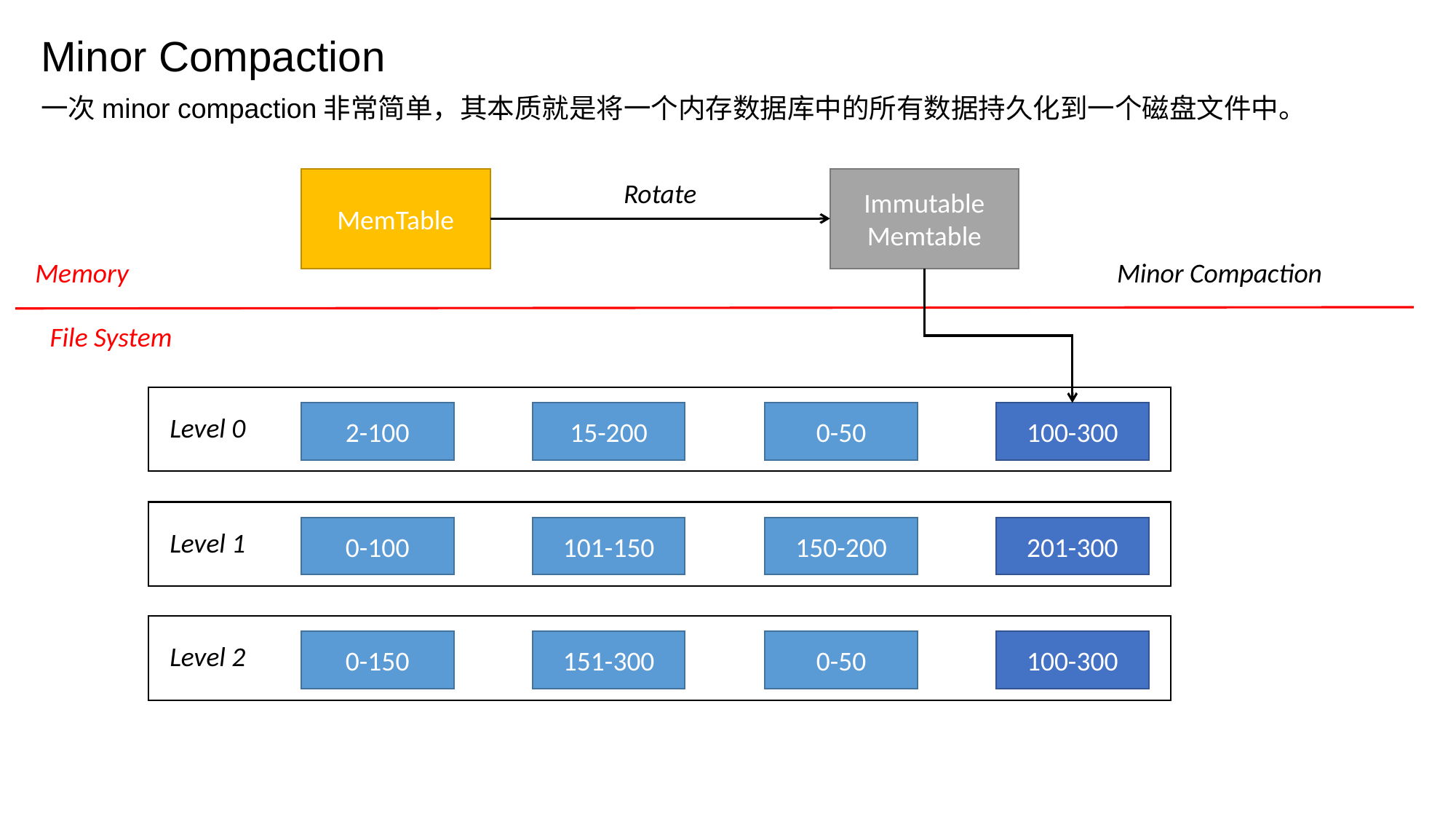

Minor Compaction
一次minor compaction非常简单，其本质就是将一个内存数据库中的所有数据持久化到一个磁盘文件中。
MemTable
Rotate
Immutable
Memtable
Memory
Minor Compaction
File System

2-100
15-200
0-50
100-300
Level 0

0-100
101-150
150-200
201-300
Level 1

0-150
151-300
0-50
100-300
Level 2